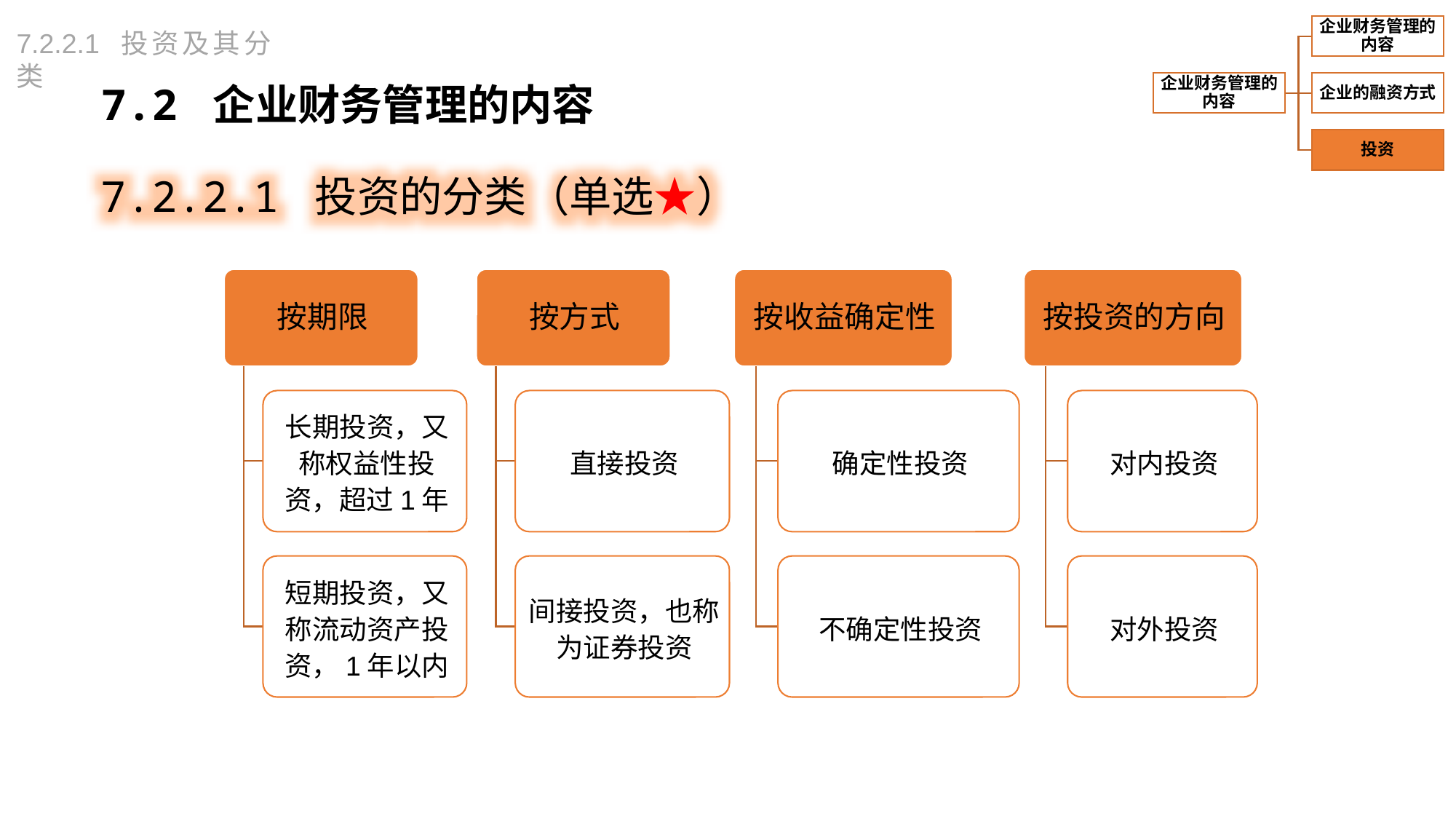

企业财务管理的内容
企业财务管理的内容
企业的融资方式
投资
7.2.2.1 投资及其分类
7.2 企业财务管理的内容
7.2.2.1 投资的分类（单选★）
按期限
长期投资，又称权益性投资，超过1年
短期投资，又称流动资产投资，1年以内
按方式
直接投资
间接投资，也称为证券投资
按收益确定性
确定性投资
不确定性投资
按投资的方向
对内投资
对外投资